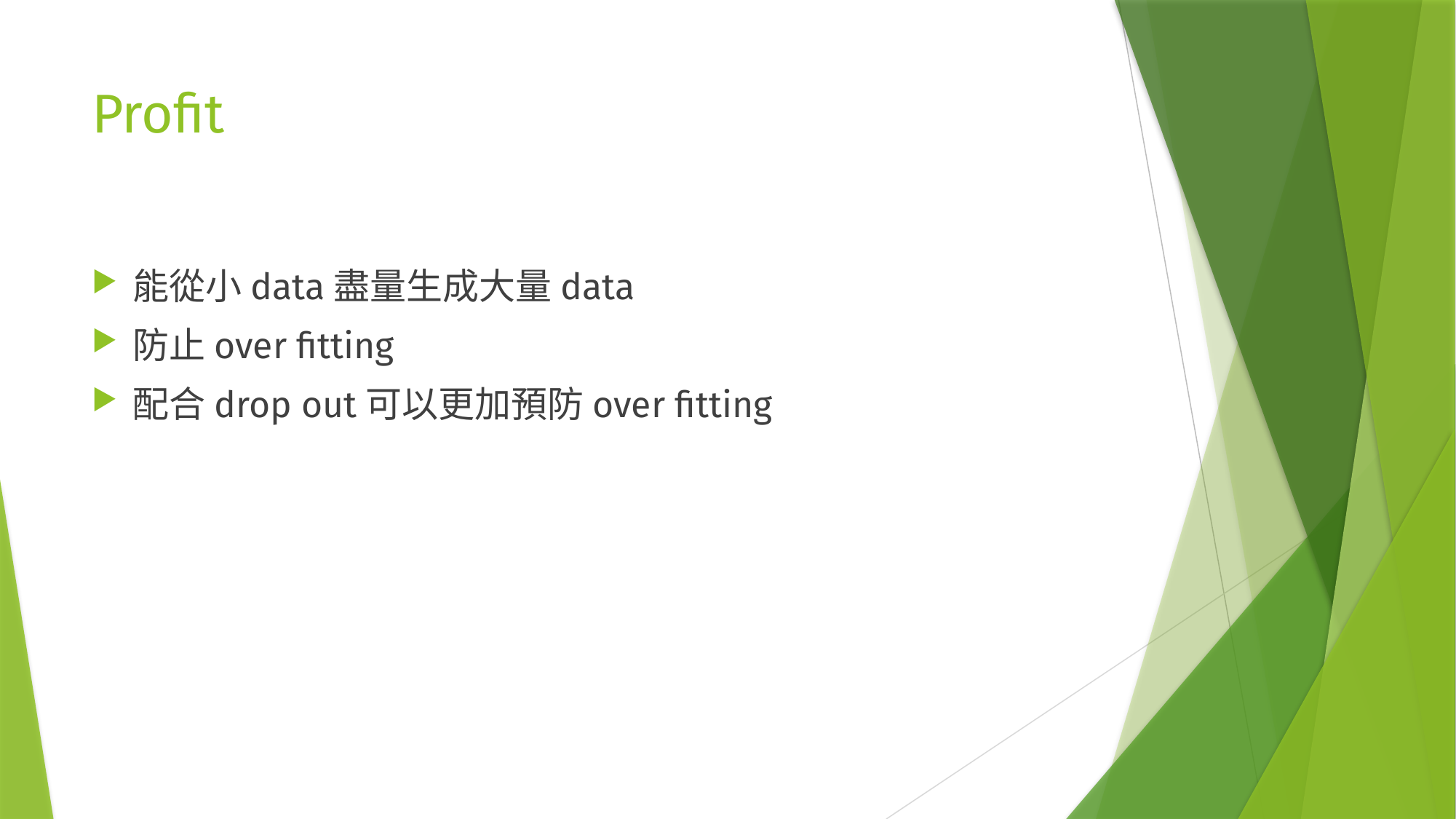

# Profit
能從小data盡量生成大量data
防止over fitting
配合drop out可以更加預防over fitting